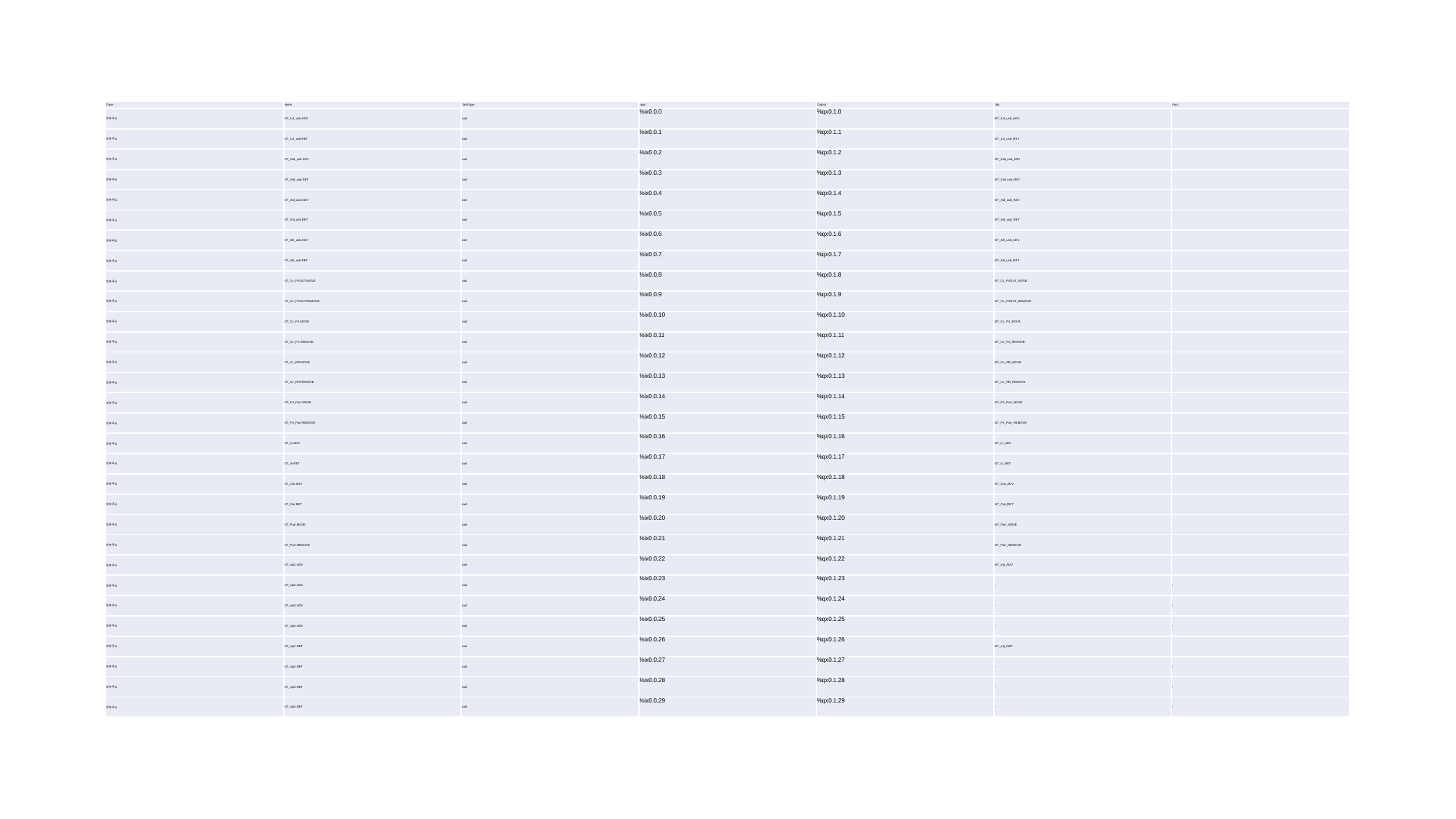

| Case | Name | DataType | Input | Output | Job | Func |
| --- | --- | --- | --- | --- | --- | --- |
| 외부주소 | KIT\_1st\_usb.ADV | bool | %ix0.0.0 | %qx0.1.0 | KIT\_1st\_usb\_ADV |  |
| 외부주소 | KIT\_1st\_usb.RET | bool | %ix0.0.1 | %qx0.1.1 | KIT\_1st\_usb\_RET |  |
| 외부주소 | KIT\_2nd\_usb.ADV | bool | %ix0.0.2 | %qx0.1.2 | KIT\_2nd\_usb\_ADV |  |
| 외부주소 | KIT\_2nd\_usb.RET | bool | %ix0.0.3 | %qx0.1.3 | KIT\_2nd\_usb\_RET |  |
| 외부주소 | KIT\_3rd\_usb.ADV | bool | %ix0.0.4 | %qx0.1.4 | KIT\_3rd\_usb\_ADV |  |
| 외부주소 | KIT\_3rd\_usb.RET | bool | %ix0.0.5 | %qx0.1.5 | KIT\_3rd\_usb\_RET |  |
| 외부주소 | KIT\_4th\_usb.ADV | bool | %ix0.0.6 | %qx0.1.6 | KIT\_4th\_usb\_ADV |  |
| 외부주소 | KIT\_4th\_usb.RET | bool | %ix0.0.7 | %qx0.1.7 | KIT\_4th\_usb\_RET |  |
| 외부주소 | KIT\_Cv\_FrtOUT.MOVE | bool | %ix0.0.8 | %qx0.1.8 | KIT\_Cv\_FrtOUT\_MOVE |  |
| 외부주소 | KIT\_Cv\_FrtOUT.REMOVE | bool | %ix0.0.9 | %qx0.1.9 | KIT\_Cv\_FrtOUT\_REMOVE |  |
| 외부주소 | KIT\_Cv\_Frt.MOVE | bool | %ix0.0.10 | %qx0.1.10 | KIT\_Cv\_Frt\_MOVE |  |
| 외부주소 | KIT\_Cv\_Frt.REMOVE | bool | %ix0.0.11 | %qx0.1.11 | KIT\_Cv\_Frt\_REMOVE |  |
| 외부주소 | KIT\_Cv\_RR.MOVE | bool | %ix0.0.12 | %qx0.1.12 | KIT\_Cv\_RR\_MOVE |  |
| 외부주소 | KIT\_Cv\_RR.REMOVE | bool | %ix0.0.13 | %qx0.1.13 | KIT\_Cv\_RR\_REMOVE |  |
| 외부주소 | KIT\_Frt\_Part.MOVE | bool | %ix0.0.14 | %qx0.1.14 | KIT\_Frt\_Part\_MOVE |  |
| 외부주소 | KIT\_Frt\_Part.REMOVE | bool | %ix0.0.15 | %qx0.1.15 | KIT\_Frt\_Part\_REMOVE |  |
| 외부주소 | KIT\_In.ADV | bool | %ix0.0.16 | %qx0.1.16 | KIT\_In\_ADV |  |
| 외부주소 | KIT\_In.RET | bool | %ix0.0.17 | %qx0.1.17 | KIT\_In\_RET |  |
| 외부주소 | KIT\_Out.ADV | bool | %ix0.0.18 | %qx0.1.18 | KIT\_Out\_ADV |  |
| 외부주소 | KIT\_Out.RET | bool | %ix0.0.19 | %qx0.1.19 | KIT\_Out\_RET |  |
| 외부주소 | KIT\_Part.MOVE | bool | %ix0.0.20 | %qx0.1.20 | KIT\_Part\_MOVE |  |
| 외부주소 | KIT\_Part.REMOVE | bool | %ix0.0.21 | %qx0.1.21 | KIT\_Part\_REMOVE |  |
| 외부주소 | KIT\_stp1.ADV | bool | %ix0.0.22 | %qx0.1.22 | KIT\_stp\_ADV |  |
| 외부주소 | KIT\_stp2.ADV | bool | %ix0.0.23 | %qx0.1.23 | ↑ | ↑ |
| 외부주소 | KIT\_stp3.ADV | bool | %ix0.0.24 | %qx0.1.24 | ↑ | ↑ |
| 외부주소 | KIT\_stp4.ADV | bool | %ix0.0.25 | %qx0.1.25 | ↑ | ↑ |
| 외부주소 | KIT\_stp1.RET | bool | %ix0.0.26 | %qx0.1.26 | KIT\_stp\_RET |  |
| 외부주소 | KIT\_stp2.RET | bool | %ix0.0.27 | %qx0.1.27 | ↑ | ↑ |
| 외부주소 | KIT\_stp3.RET | bool | %ix0.0.28 | %qx0.1.28 | ↑ | ↑ |
| 외부주소 | KIT\_stp4.RET | bool | %ix0.0.29 | %qx0.1.29 | ↑ | ↑ |